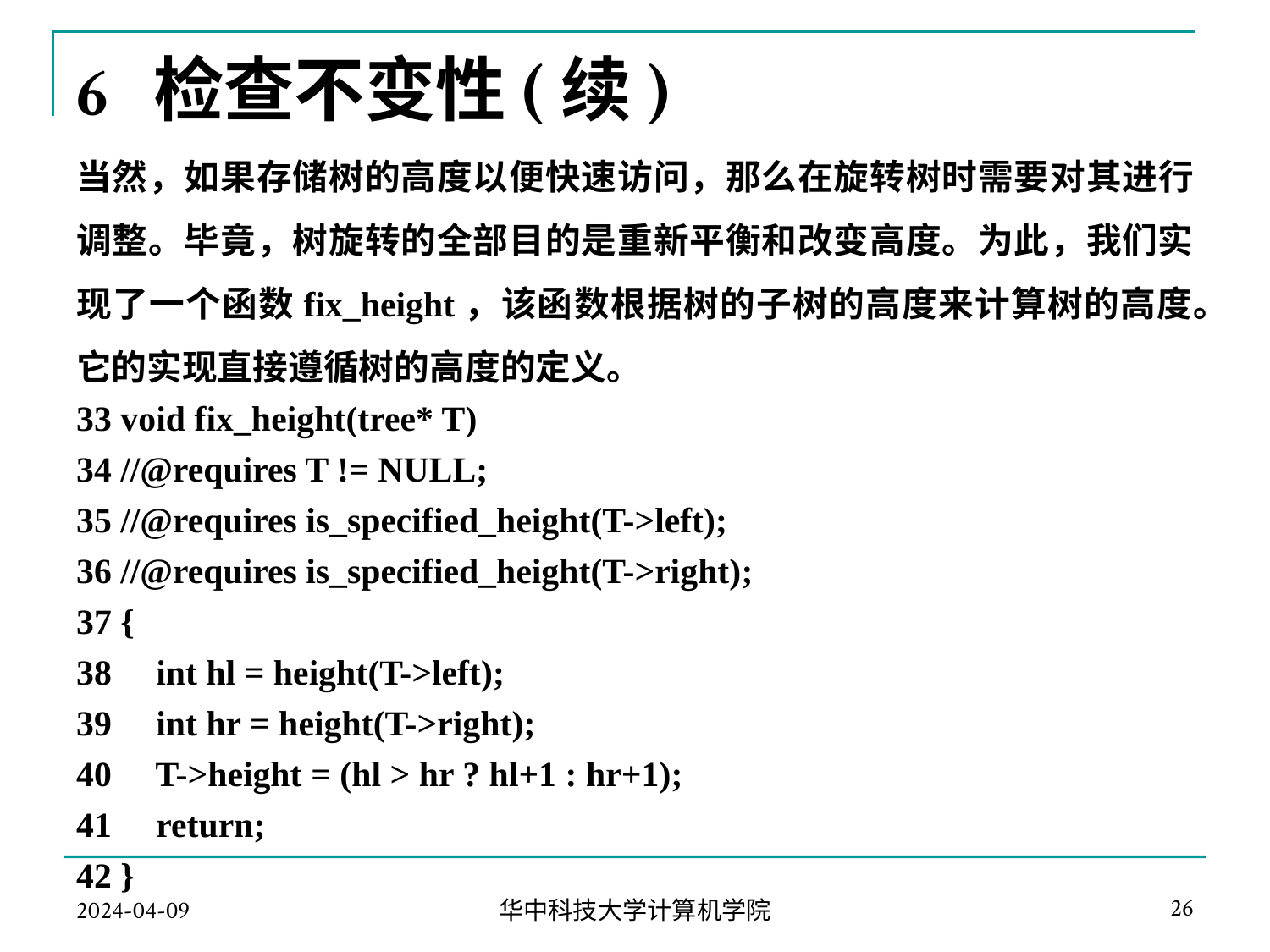

# 6  检查不变性(续)
当然，如果存储树的高度以便快速访问，那么在旋转树时需要对其进行调整。毕竟，树旋转的全部目的是重新平衡和改变高度。为此，我们实现了一个函数fix_height，该函数根据树的子树的高度来计算树的高度。它的实现直接遵循树的高度的定义。
33 void fix_height(tree* T)
34 //@requires T != NULL;
35 //@requires is_specified_height(T->left);
36 //@requires is_specified_height(T->right);
37 {
38     int hl = height(T->left);
39     int hr = height(T->right);
40     T->height = (hl > hr ? hl+1 : hr+1);
41     return;
42 }
2024-04-09
26
华中科技大学计算机学院